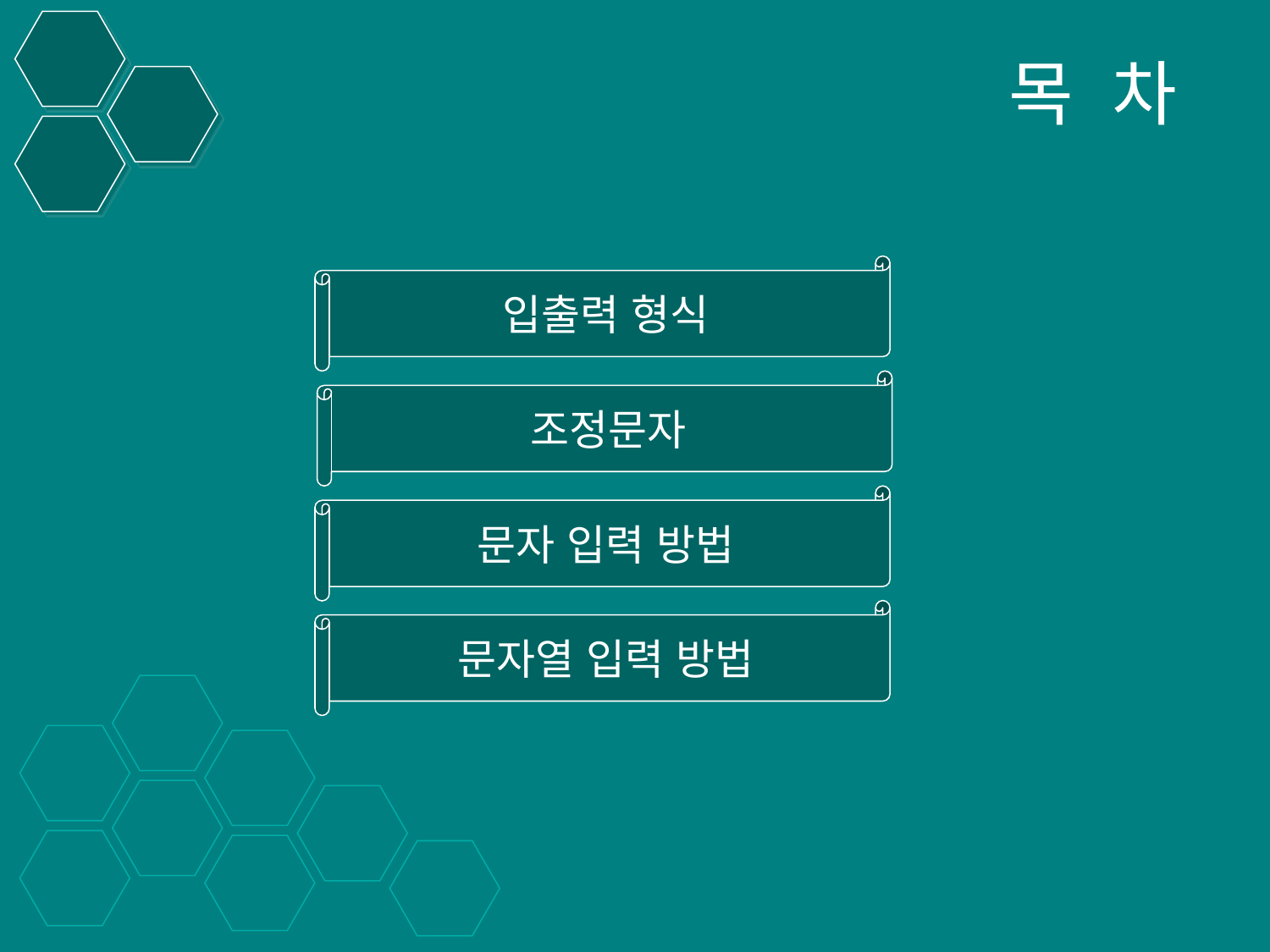

# 목  차
입출력 형식
조정문자
문자 입력 방법
문자열 입력 방법